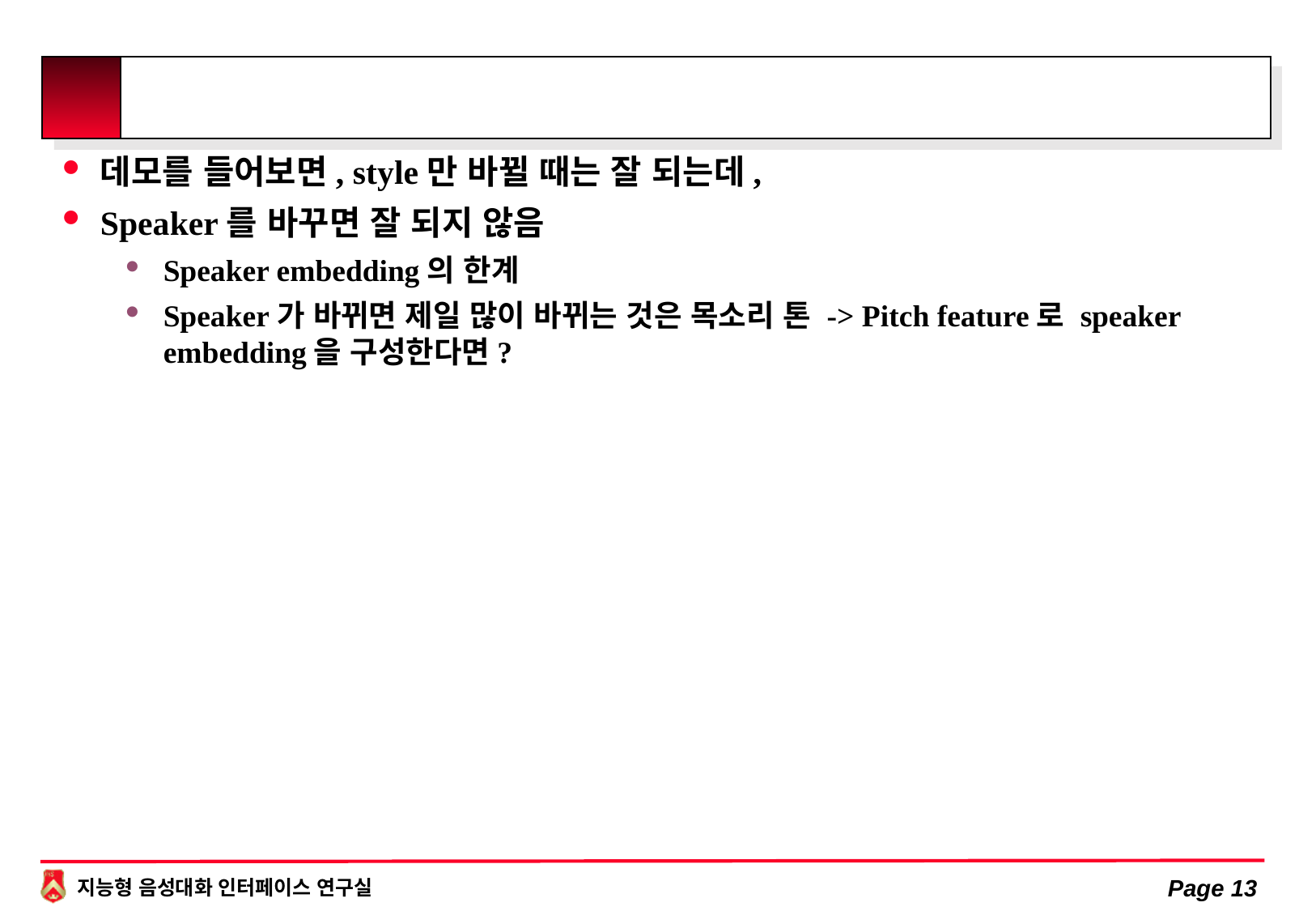

#
데모를 들어보면, style만 바뀔 때는 잘 되는데,
Speaker를 바꾸면 잘 되지 않음
Speaker embedding의 한계
Speaker가 바뀌면 제일 많이 바뀌는 것은 목소리 톤 -> Pitch feature로 speaker embedding을 구성한다면?
Page 13